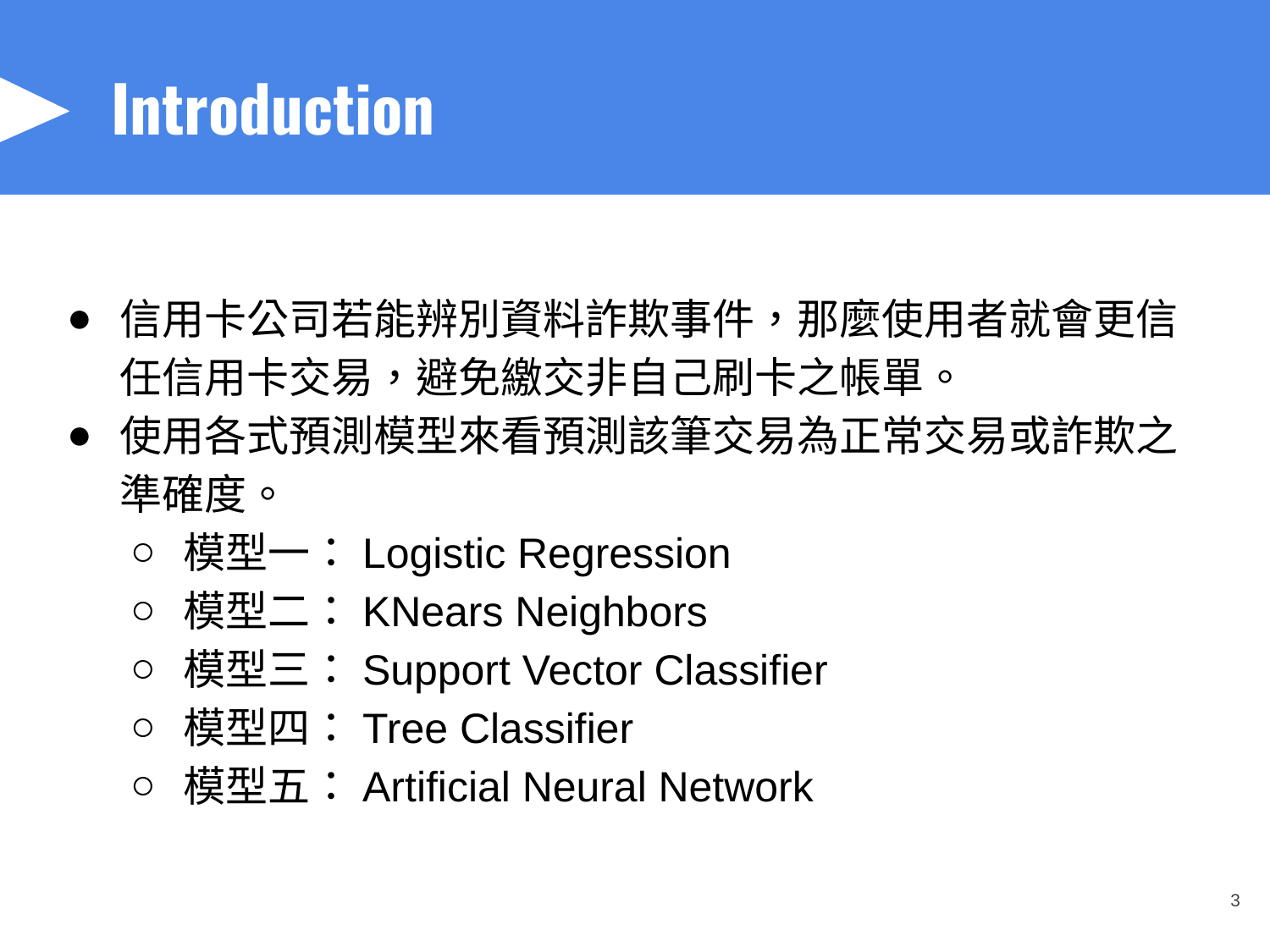

# Introduction
信用卡公司若能辨別資料詐欺事件，那麼使用者就會更信任信用卡交易，避免繳交非自己刷卡之帳單。
使用各式預測模型來看預測該筆交易為正常交易或詐欺之準確度。
模型一：Logistic Regression
模型二：KNears Neighbors
模型三：Support Vector Classifier
模型四：Tree Classifier
模型五：Artificial Neural Network

3